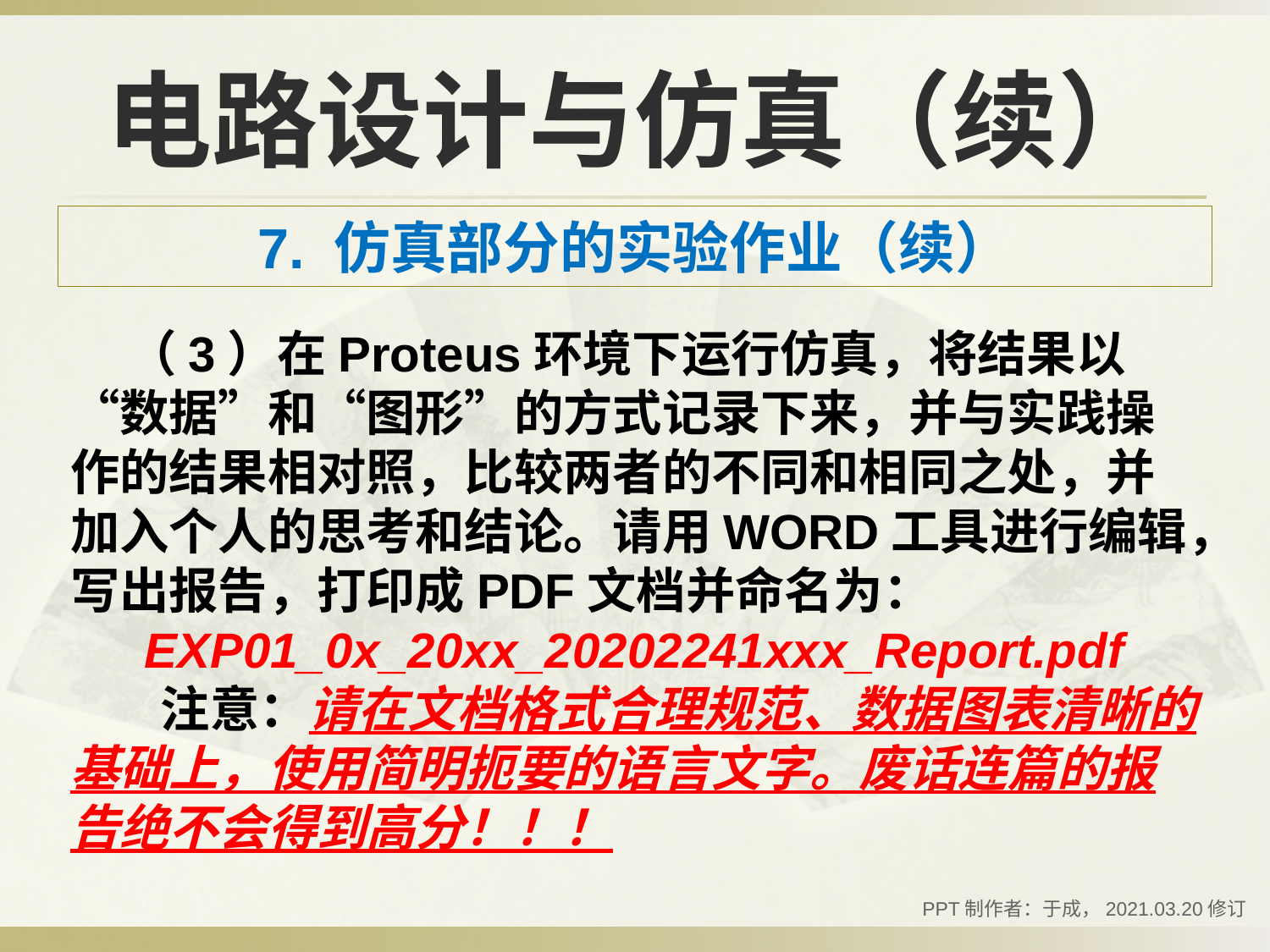

# 电路设计与仿真（续）
7. 仿真部分的实验作业（续）
    （3）在Proteus环境下运行仿真，将结果以“数据”和“图形”的方式记录下来，并与实践操作的结果相对照，比较两者的不同和相同之处，并加入个人的思考和结论。请用WORD工具进行编辑，写出报告，打印成PDF文档并命名为：
EXP01_0x_20xx_20202241xxx_Report.pdf
       注意：请在文档格式合理规范、数据图表清晰的基础上，使用简明扼要的语言文字。废话连篇的报告绝不会得到高分！！！
PPT制作者：于成，2021.03.20修订